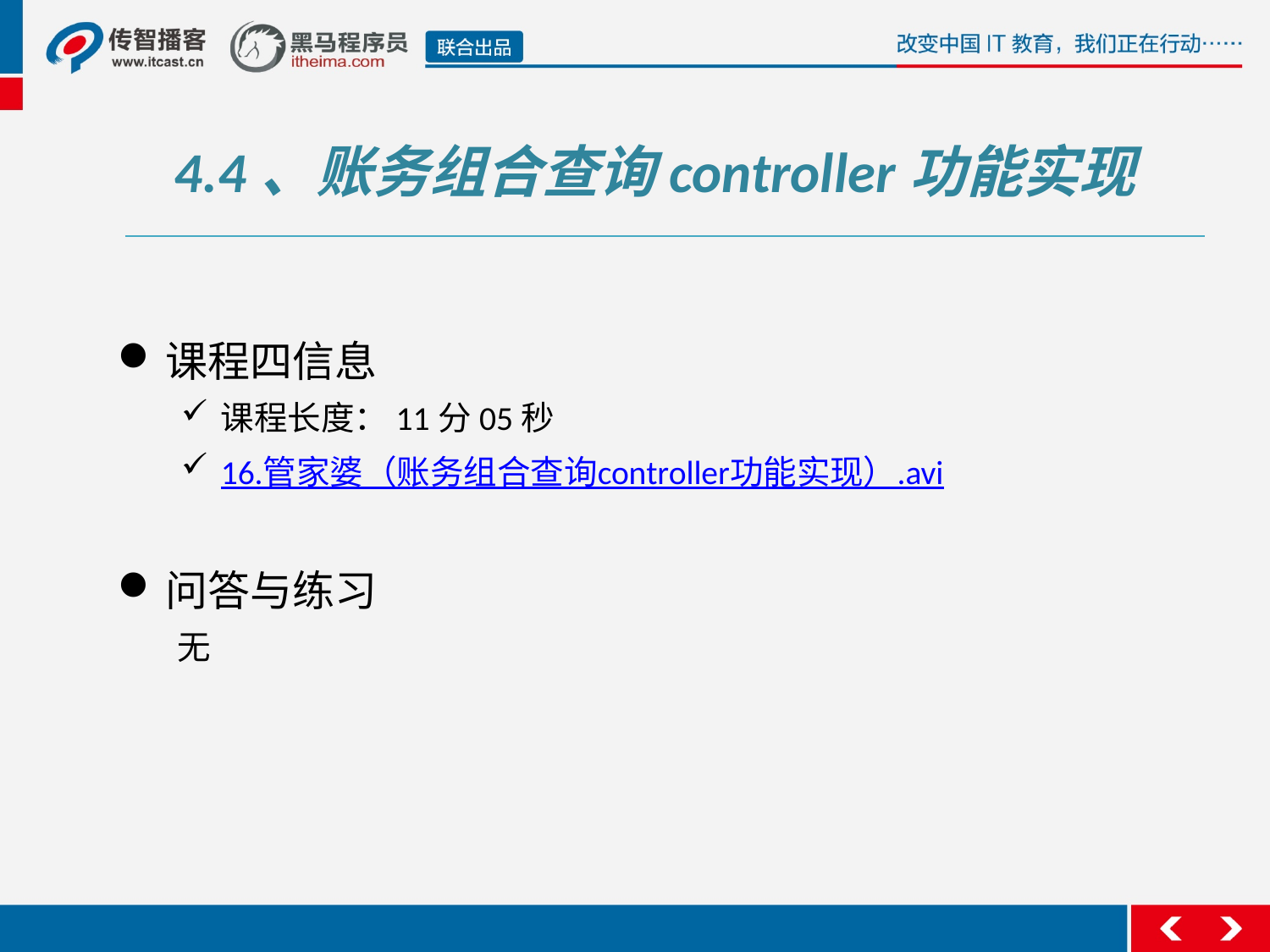

4.4、账务组合查询controller功能实现

课程四信息
课程长度：11分05秒
16.管家婆（账务组合查询controller功能实现）.avi

问答与练习
       无